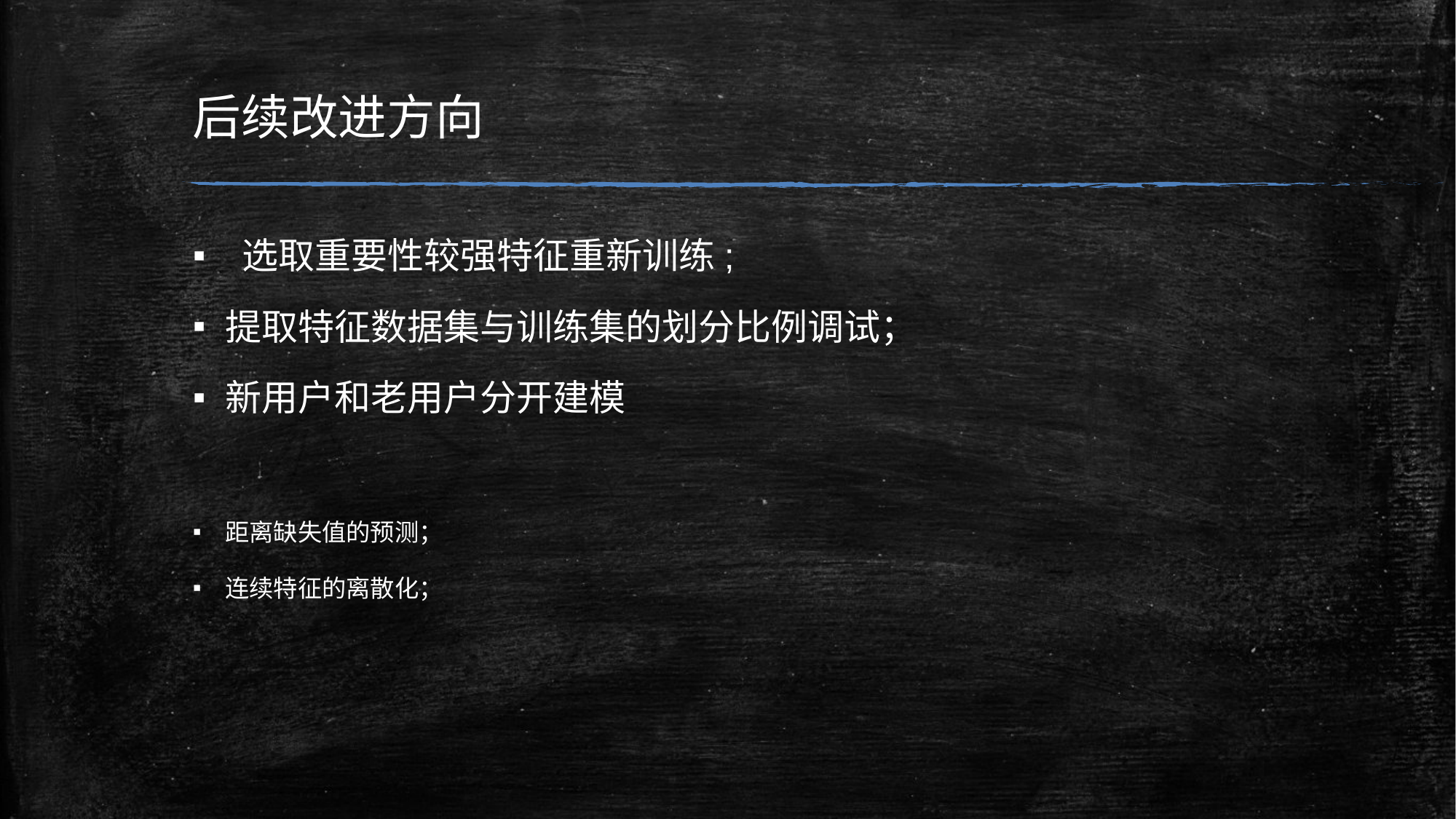

后续改进方向
 选取重要性较强特征重新训练;
提取特征数据集与训练集的划分比例调试；
新用户和老用户分开建模

距离缺失值的预测；
连续特征的离散化；